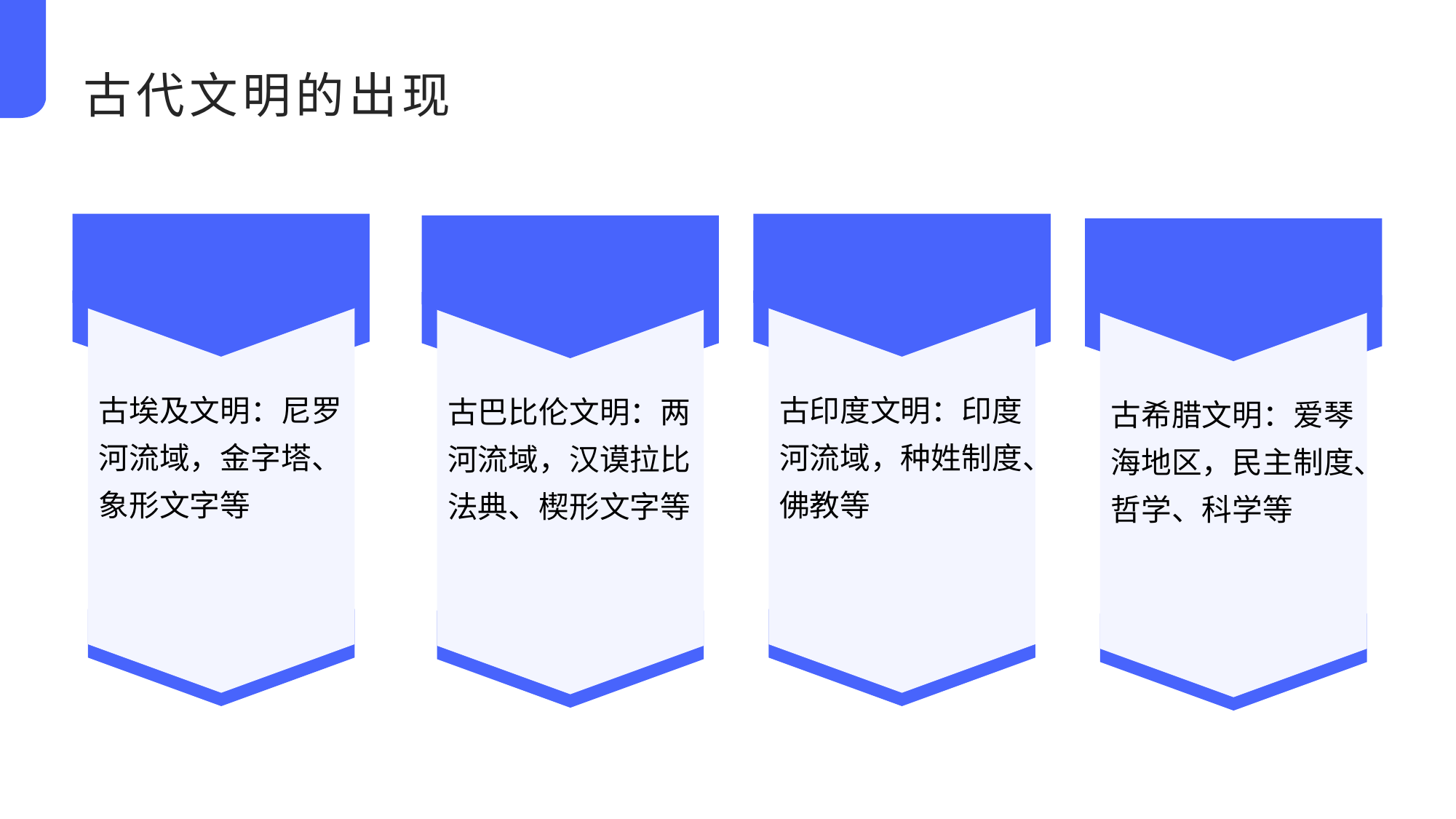

古代文明的出现

古埃及文明：尼罗河流域，金字塔、象形文字等
古印度文明：印度河流域，种姓制度、佛教等
古巴比伦文明：两河流域，汉谟拉比法典、楔形文字等
古希腊文明：爱琴海地区，民主制度、哲学、科学等